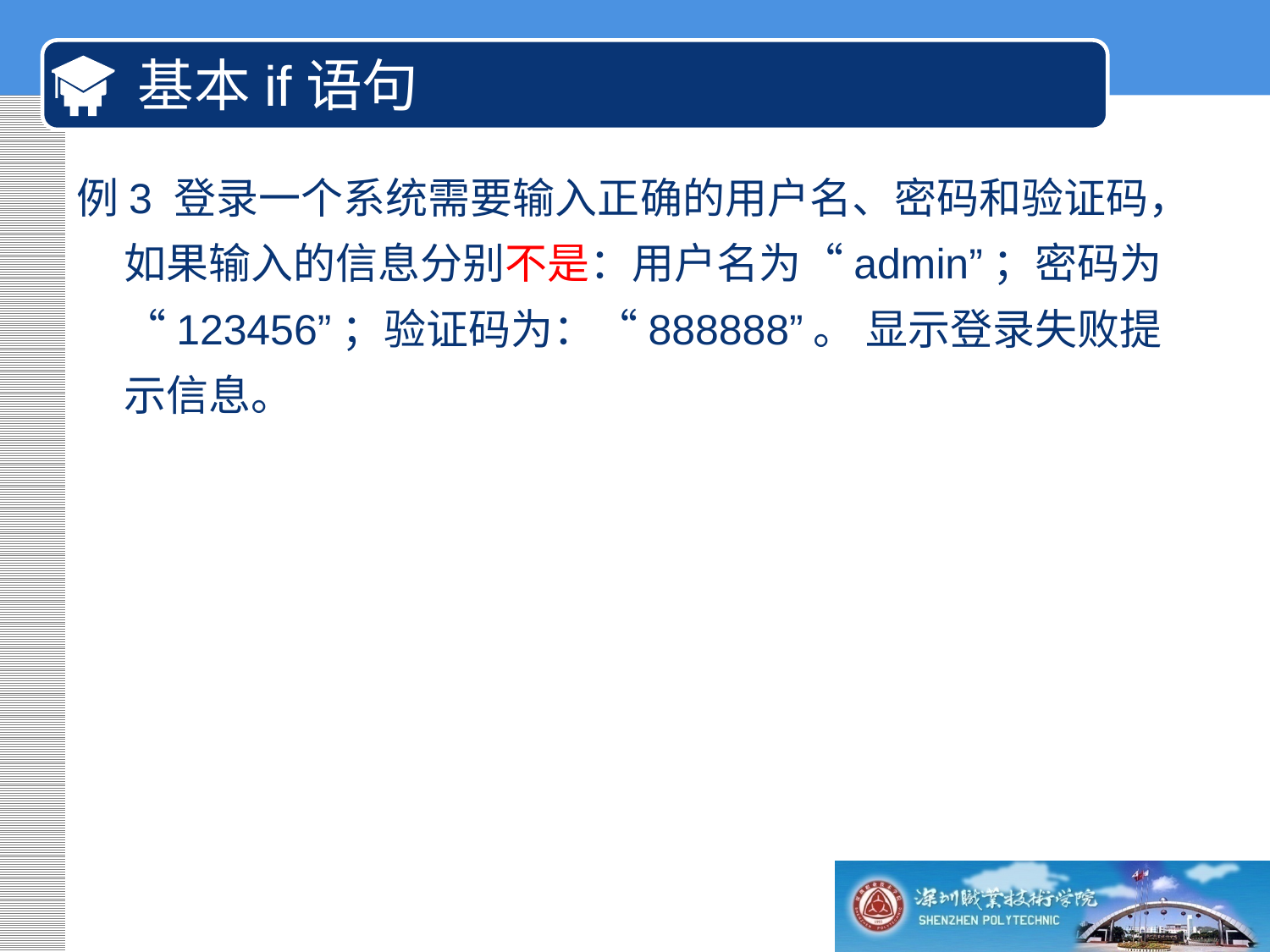

# 基本if语句
例3 登录一个系统需要输入正确的用户名、密码和验证码，如果输入的信息分别不是：用户名为“admin”；密码为“123456”；验证码为：“888888”。 显示登录失败提示信息。